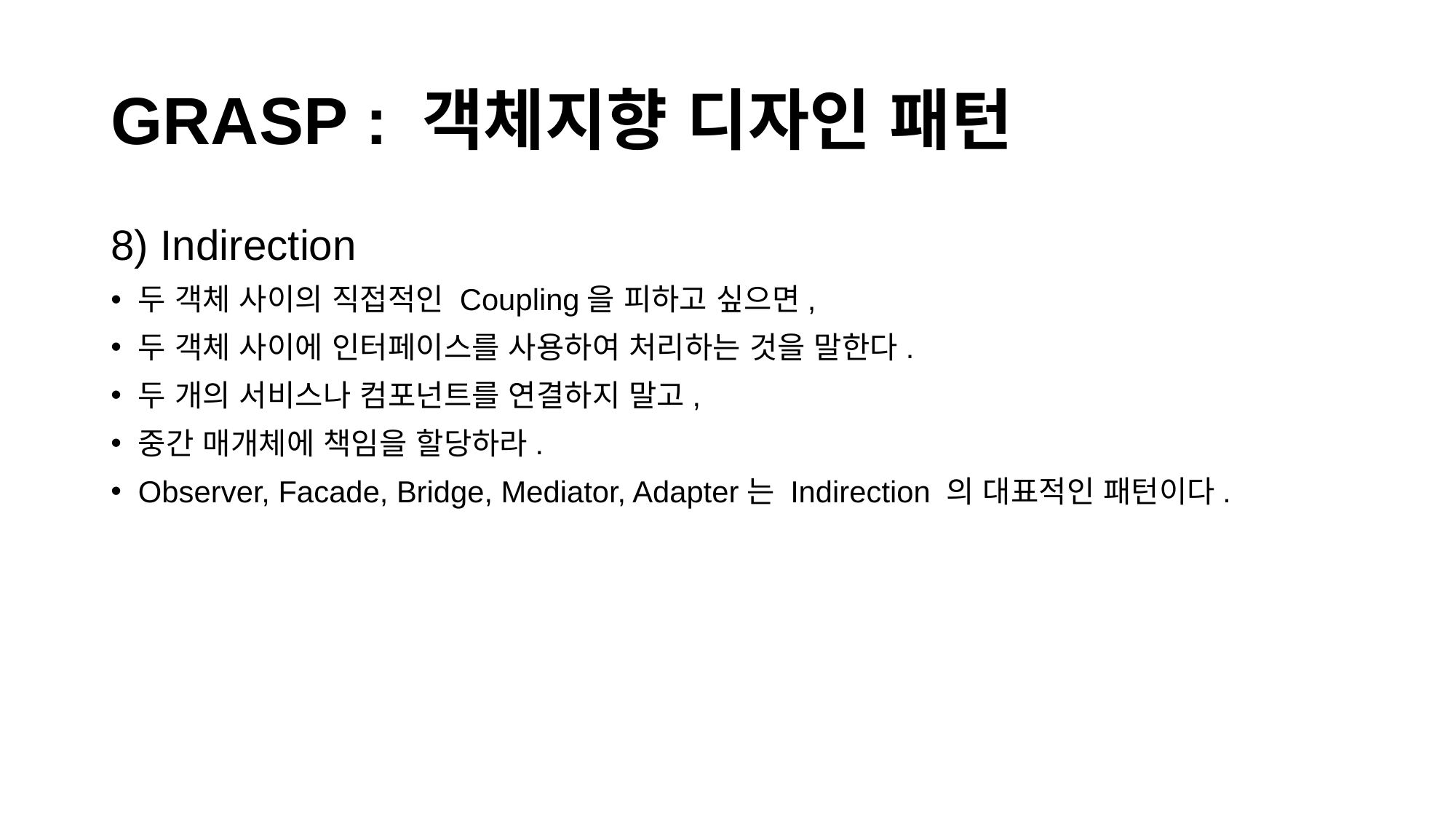

# GRASP : 객체지향 디자인 패턴
8) Indirection
두 객체 사이의 직접적인 Coupling을 피하고 싶으면,
두 객체 사이에 인터페이스를 사용하여 처리하는 것을 말한다.
두 개의 서비스나 컴포넌트를 연결하지 말고,
중간 매개체에 책임을 할당하라.
Observer, Facade, Bridge, Mediator, Adapter는 Indirection 의 대표적인 패턴이다.